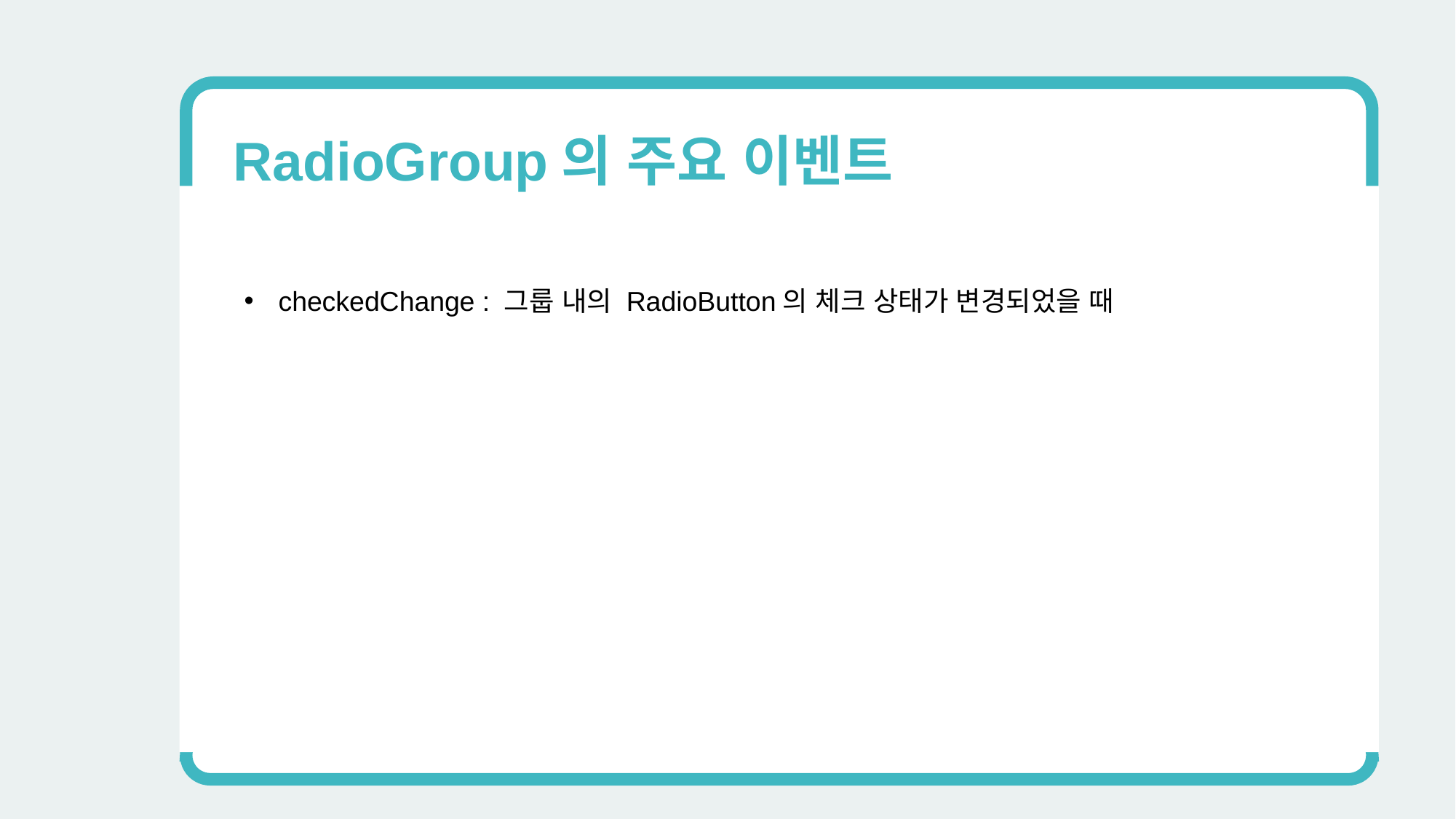

RadioGroup의 주요 이벤트

checkedChange : 그룹 내의 RadioButton의 체크 상태가 변경되었을 때